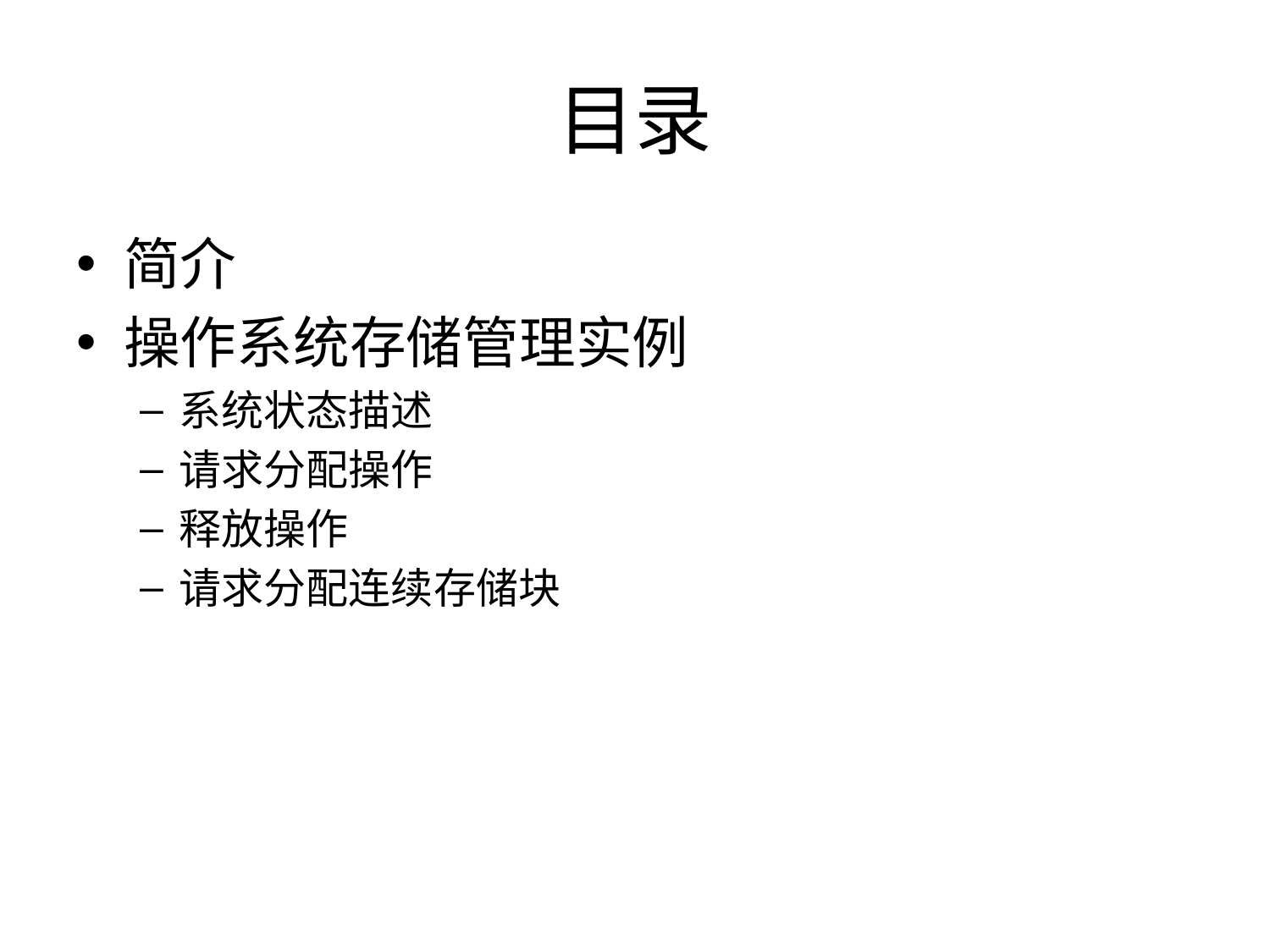

# 目录
简介
操作系统存储管理实例
系统状态描述
请求分配操作
释放操作
请求分配连续存储块